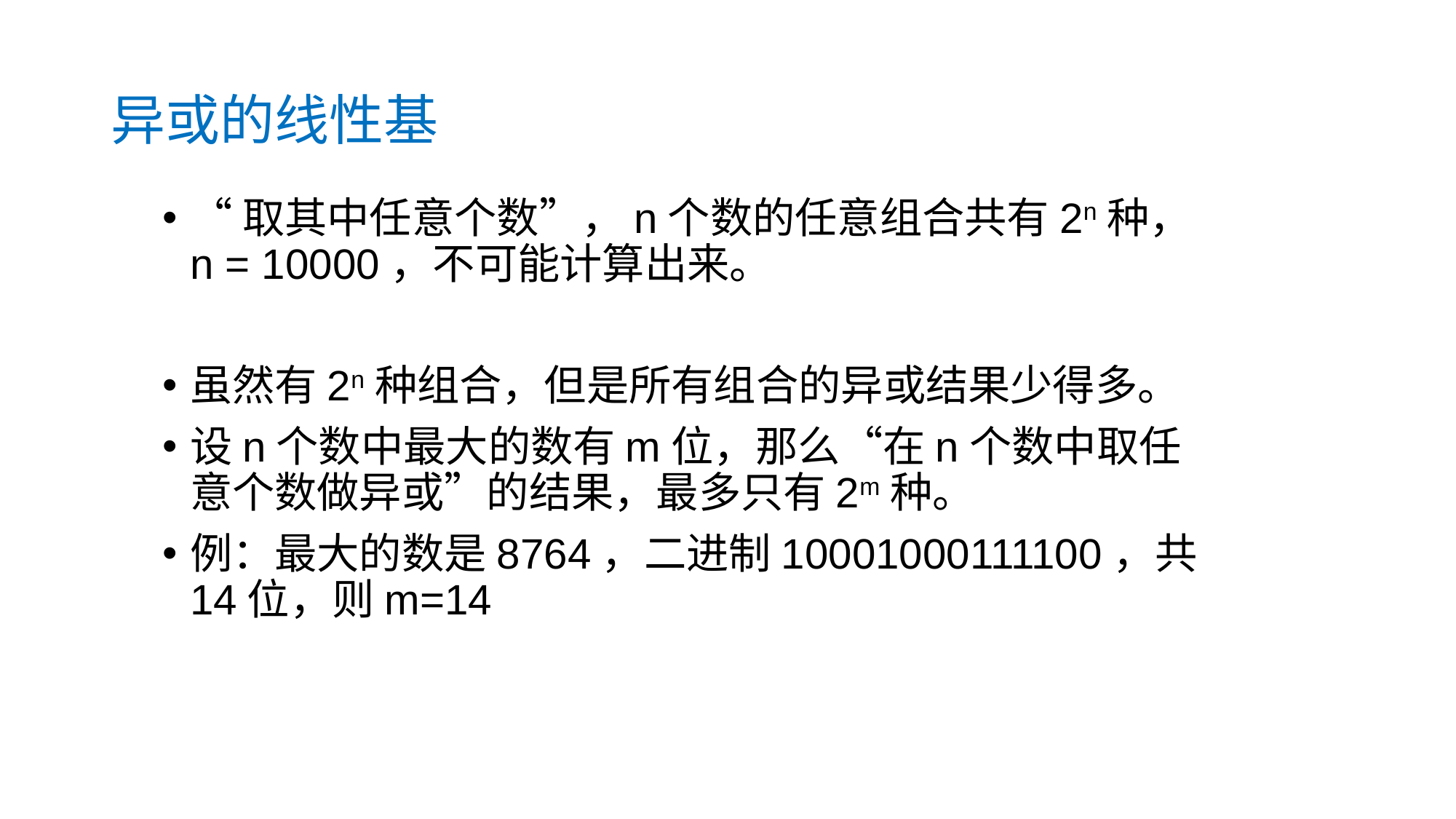

# 异或的线性基
“取其中任意个数”，n个数的任意组合共有2n种，n = 10000，不可能计算出来。

虽然有2n种组合，但是所有组合的异或结果少得多。
设n个数中最大的数有m位，那么“在n个数中取任意个数做异或”的结果，最多只有2m种。
例：最大的数是8764，二进制10001000111100，共14位，则m=14